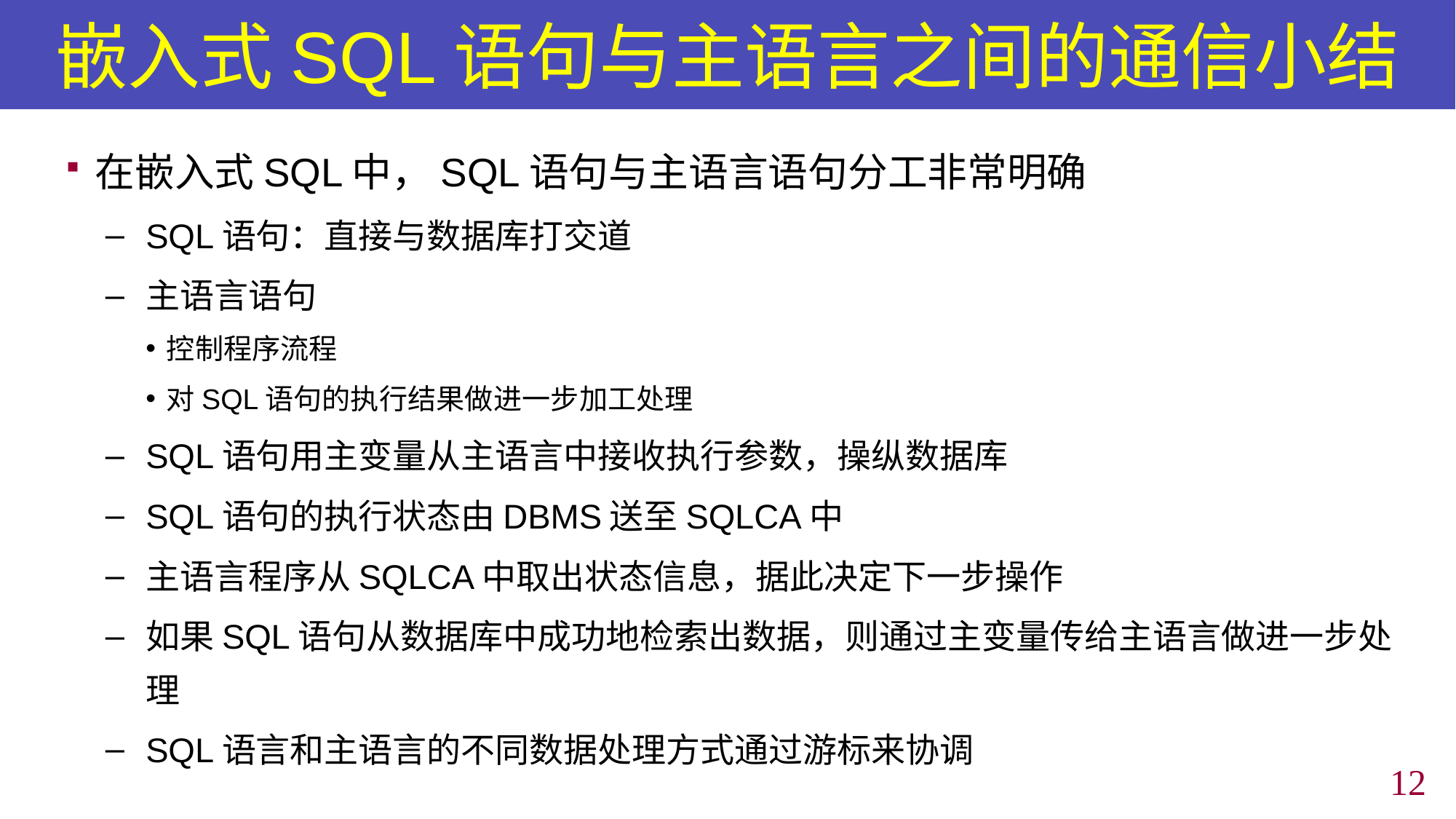

# 嵌入式SQL语句与主语言之间的通信小结
在嵌入式SQL中，SQL语句与主语言语句分工非常明确
SQL语句：直接与数据库打交道
主语言语句
控制程序流程
对SQL语句的执行结果做进一步加工处理
SQL语句用主变量从主语言中接收执行参数，操纵数据库
SQL语句的执行状态由DBMS送至SQLCA中
主语言程序从SQLCA中取出状态信息，据此决定下一步操作
如果SQL语句从数据库中成功地检索出数据，则通过主变量传给主语言做进一步处理
SQL语言和主语言的不同数据处理方式通过游标来协调
12